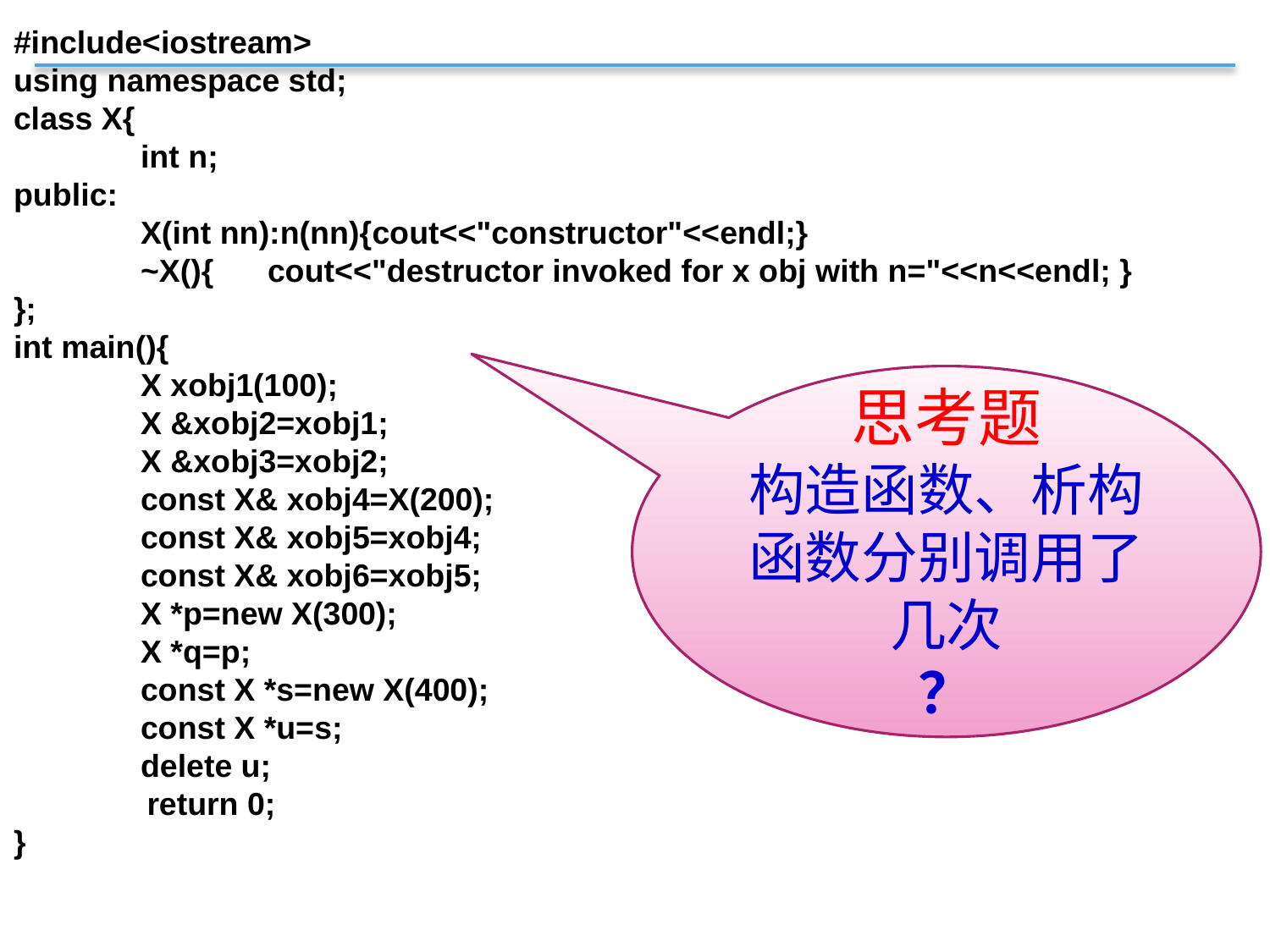

#include<iostream>
using namespace std;
class X{
	int n;
public:
	X(int nn):n(nn){cout<<"constructor"<<endl;}
	~X(){	cout<<"destructor invoked for x obj with n="<<n<<endl; }
};
int main(){
	X xobj1(100);
	X &xobj2=xobj1;
	X &xobj3=xobj2;
	const X& xobj4=X(200);
	const X& xobj5=xobj4;
	const X& xobj6=xobj5;
	X *p=new X(300);
	X *q=p;
	const X *s=new X(400);
	const X *u=s;
	delete u;
               return 0;
}
思考题
构造函数、析构函数分别调用了几次
？